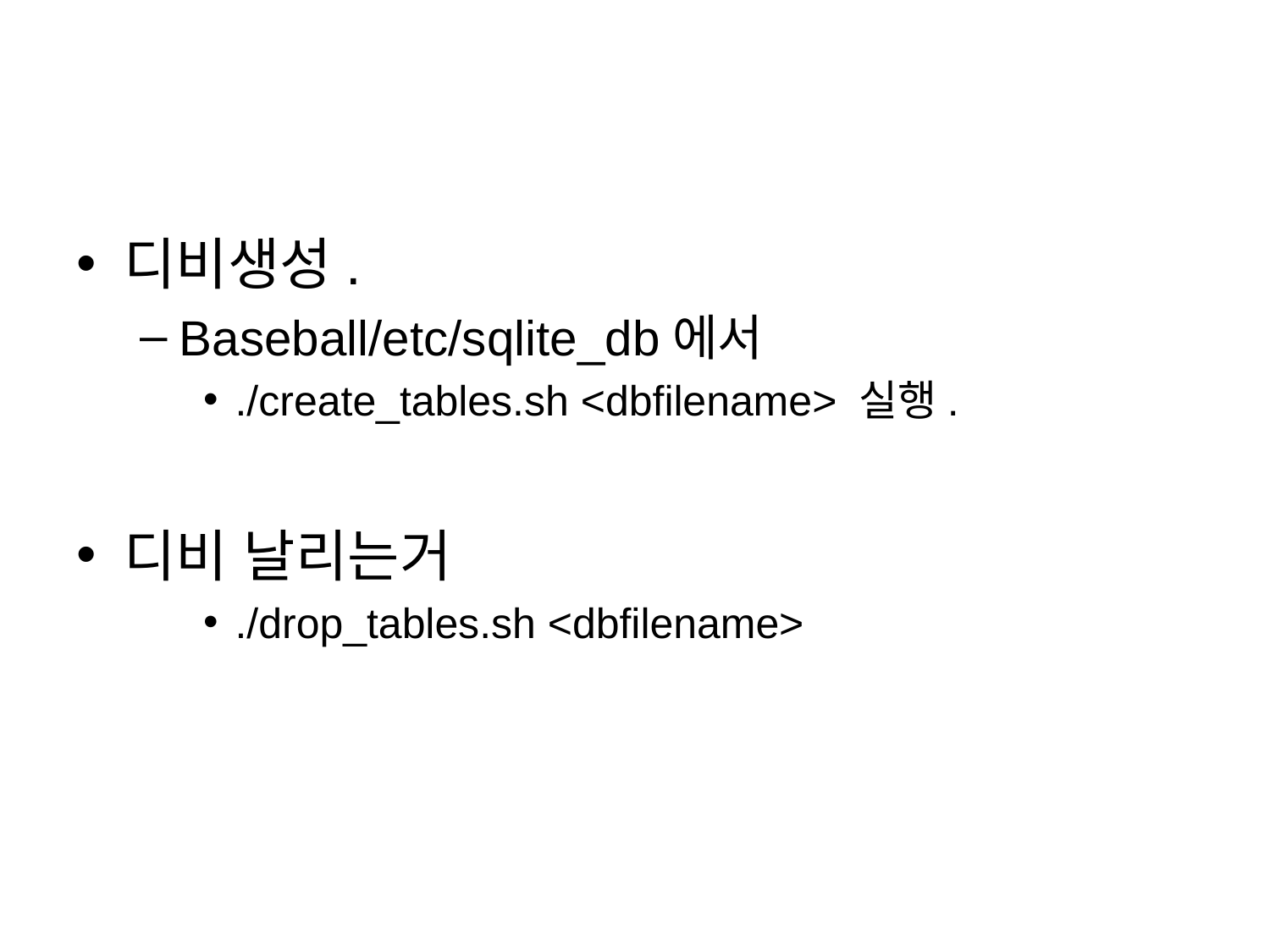

#
디비생성.
Baseball/etc/sqlite_db에서
./create_tables.sh <dbfilename> 실행.

디비 날리는거
./drop_tables.sh <dbfilename>